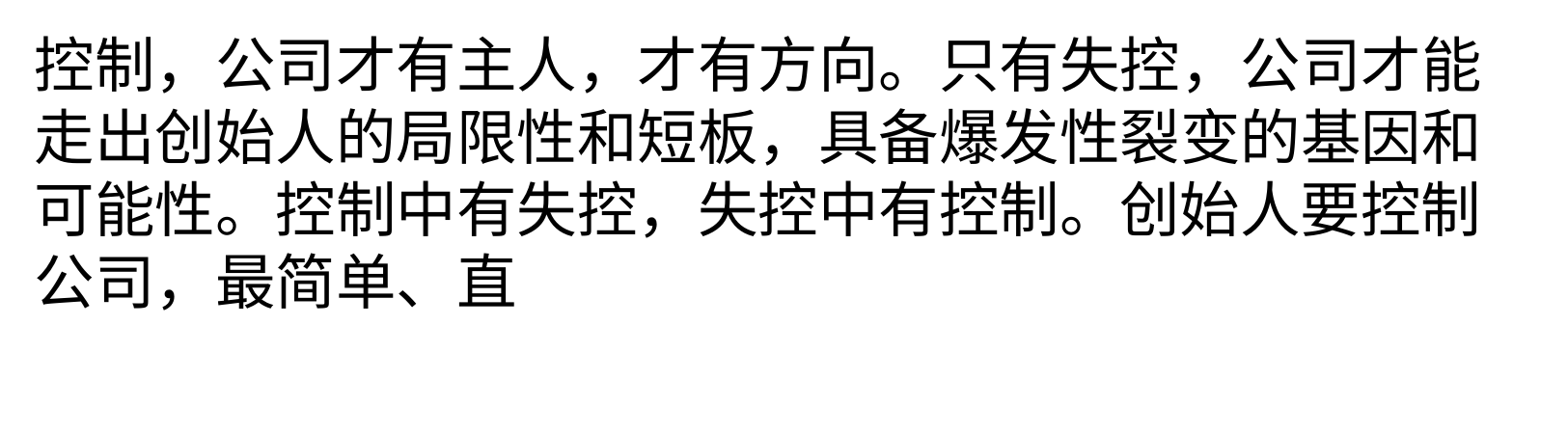

控制，公司才有主人，才有方向。只有失控，公司才能走出创始人的局限性和短板，具备爆发性裂变的基因和可能性。控制中有失控，失控中有控制。创始人要控制公司，最简单、直